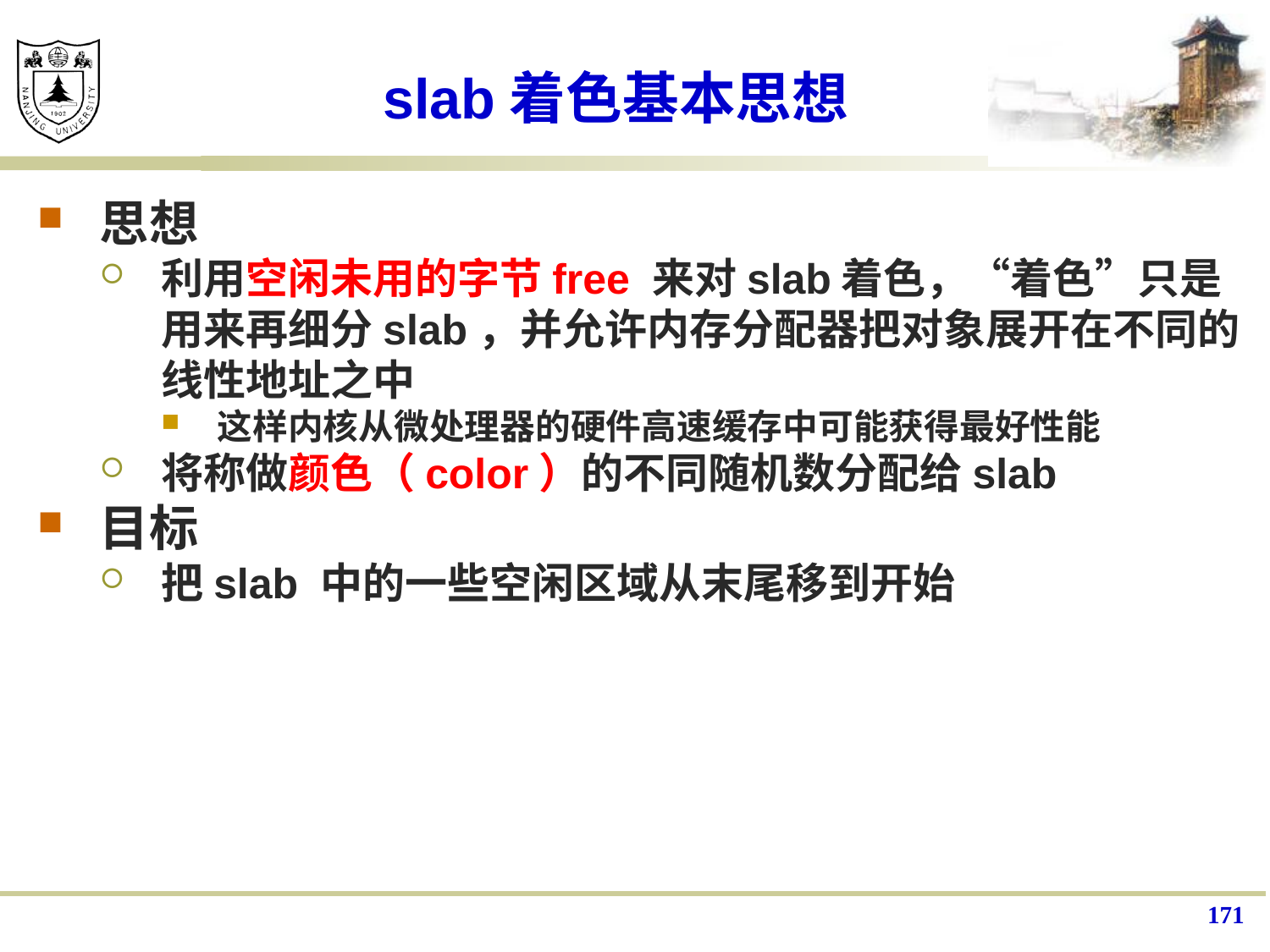

# slab着色基本思想
思想
利用空闲未用的字节free 来对slab着色，“着色”只是用来再细分slab，并允许内存分配器把对象展开在不同的线性地址之中
这样内核从微处理器的硬件高速缓存中可能获得最好性能
将称做颜色（color）的不同随机数分配给slab
目标
把slab 中的一些空闲区域从末尾移到开始
171